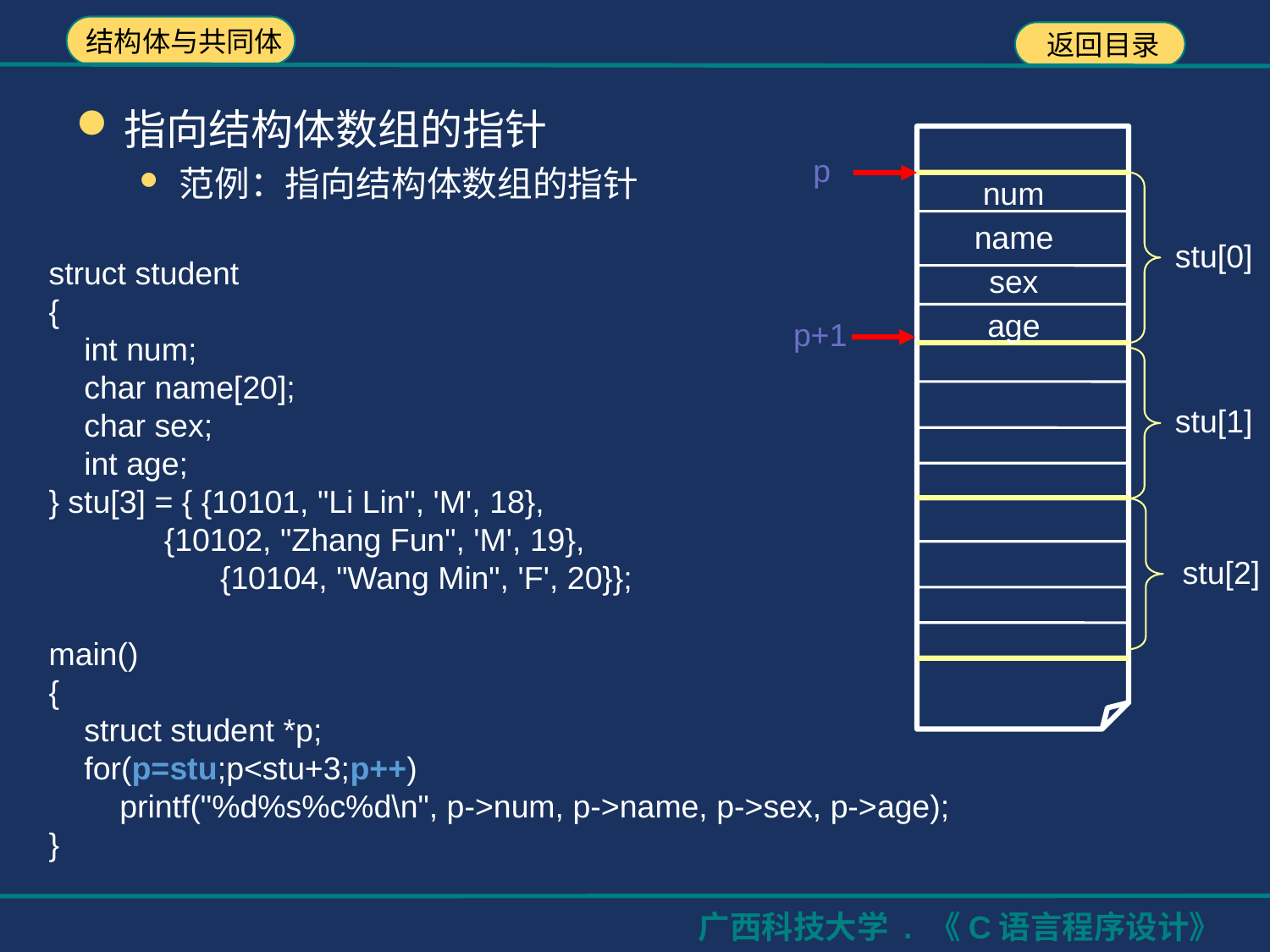

指向结构体数组的指针
范例：指向结构体数组的指针

p
num

name

stu[0]
sex

age

p+1

stu[1]

stu[2]

struct student
{
    int num;
    char name[20];
    char sex;
    int age;
} stu[3] = { {10101, "Li Lin", 'M', 18},
             {10102, "Zhang Fun", 'M', 19},
	     {10104, "Wang Min", 'F', 20}};

main()
{
    struct student *p;
    for(p=stu;p<stu+3;p++)
        printf("%d%s%c%d\n", p->num, p->name, p->sex, p->age);
}